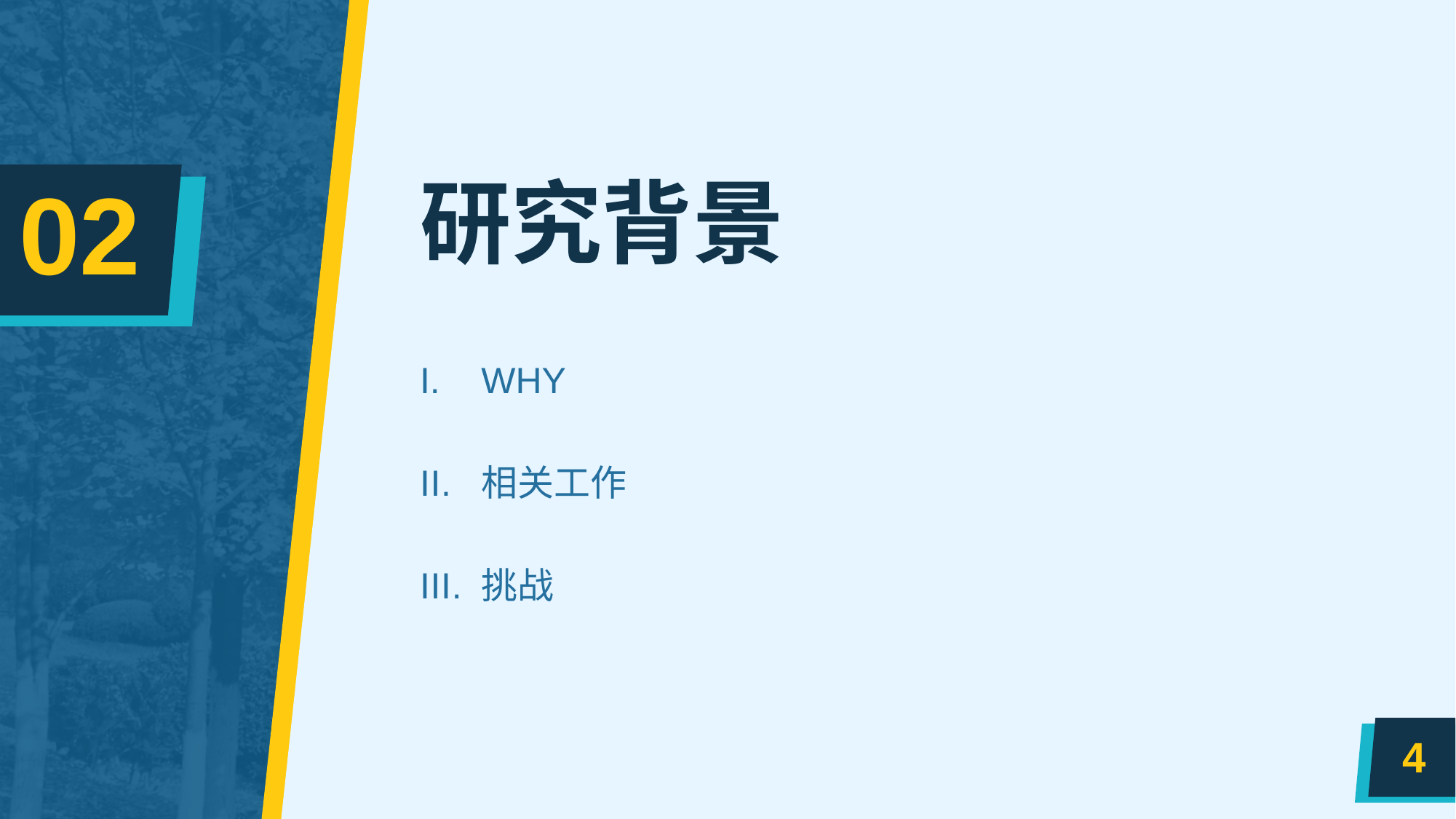

# 研究背景
02
WHY
相关工作
挑战

4